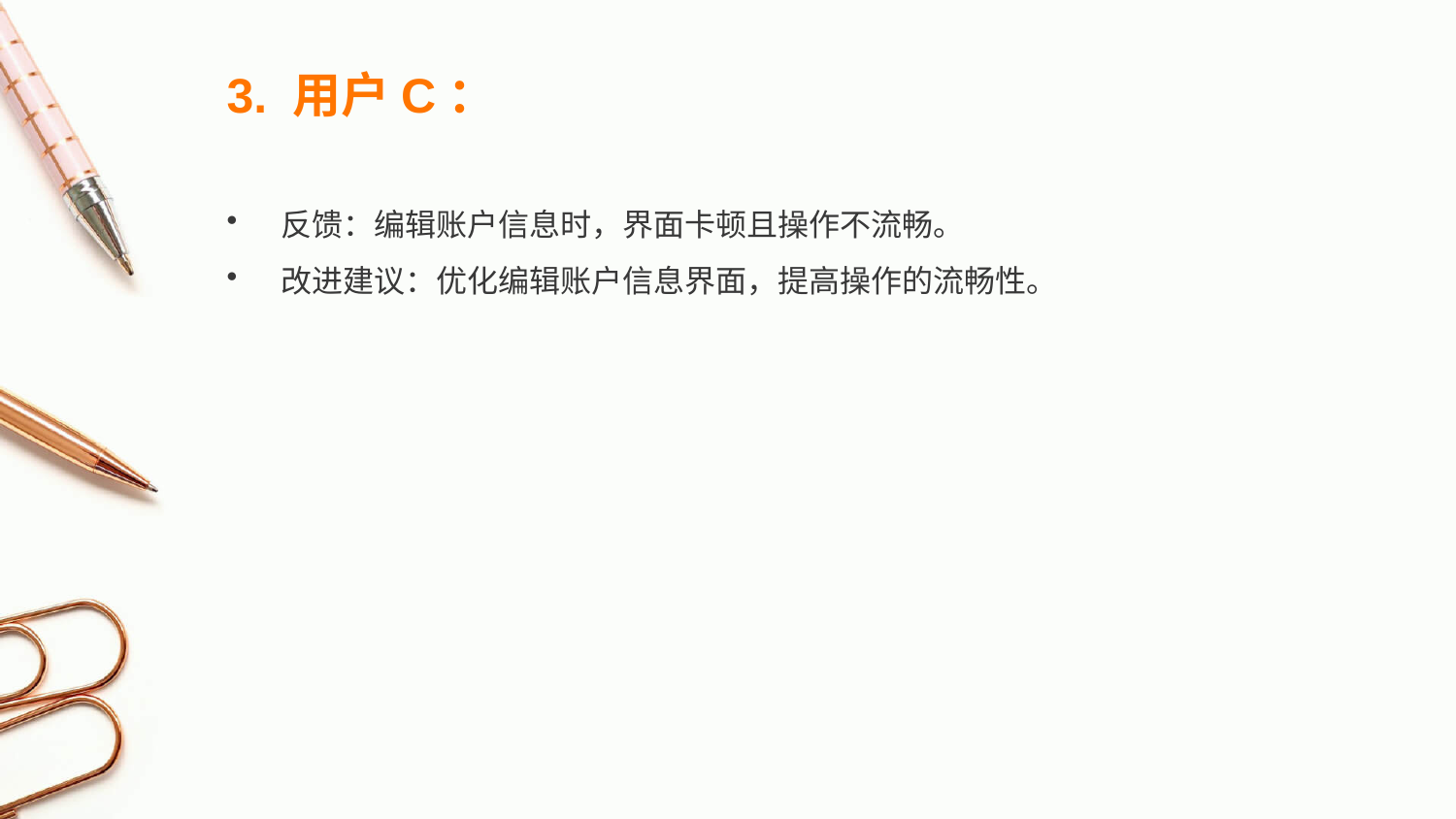

3. 用户C：
反馈：编辑账户信息时，界面卡顿且操作不流畅。
改进建议：优化编辑账户信息界面，提高操作的流畅性。